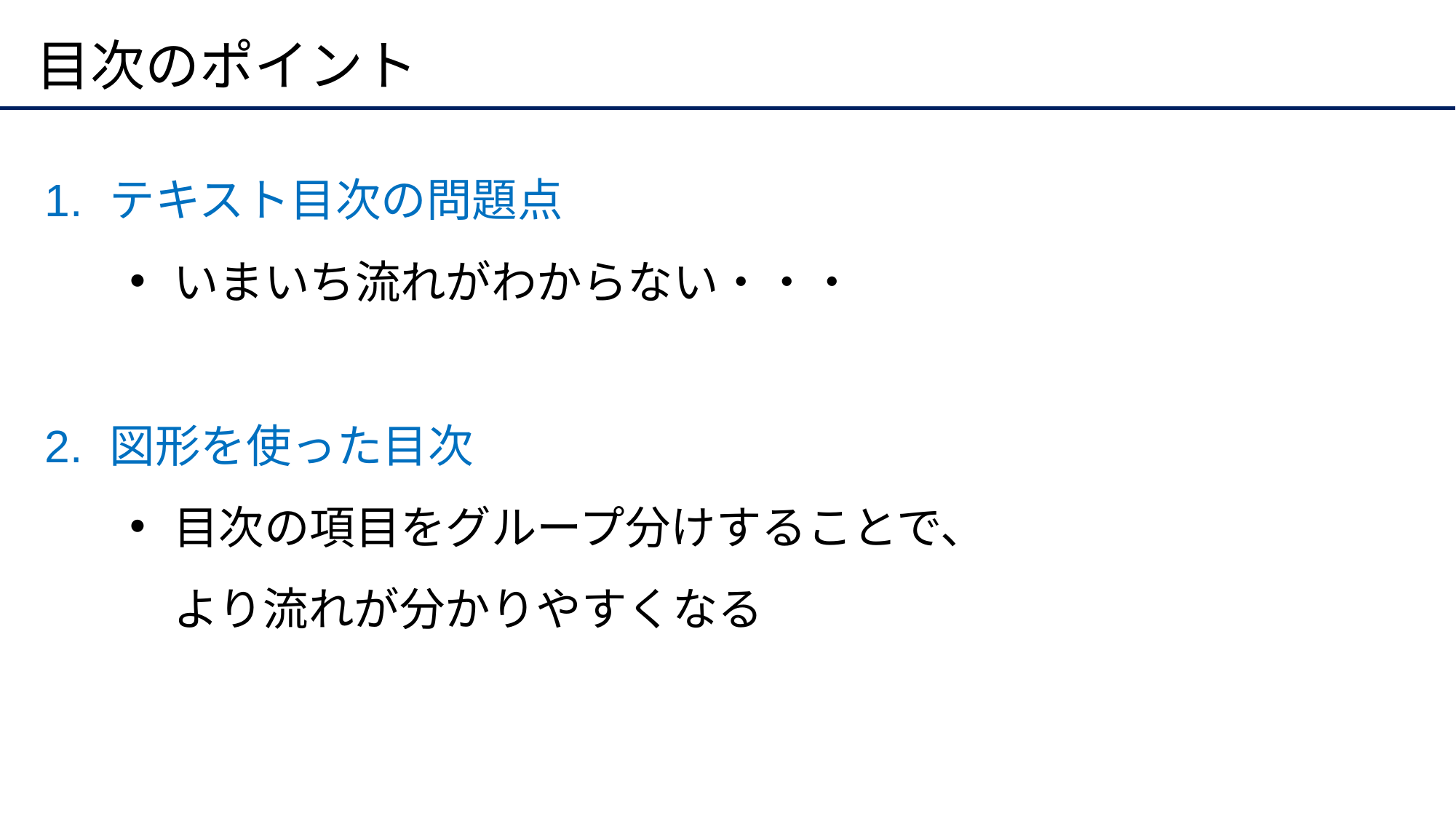

# 目次のポイント
テキスト目次の問題点
いまいち流れがわからない・・・

図形を使った目次
目次の項目をグループ分けすることで、
より流れが分かりやすくなる